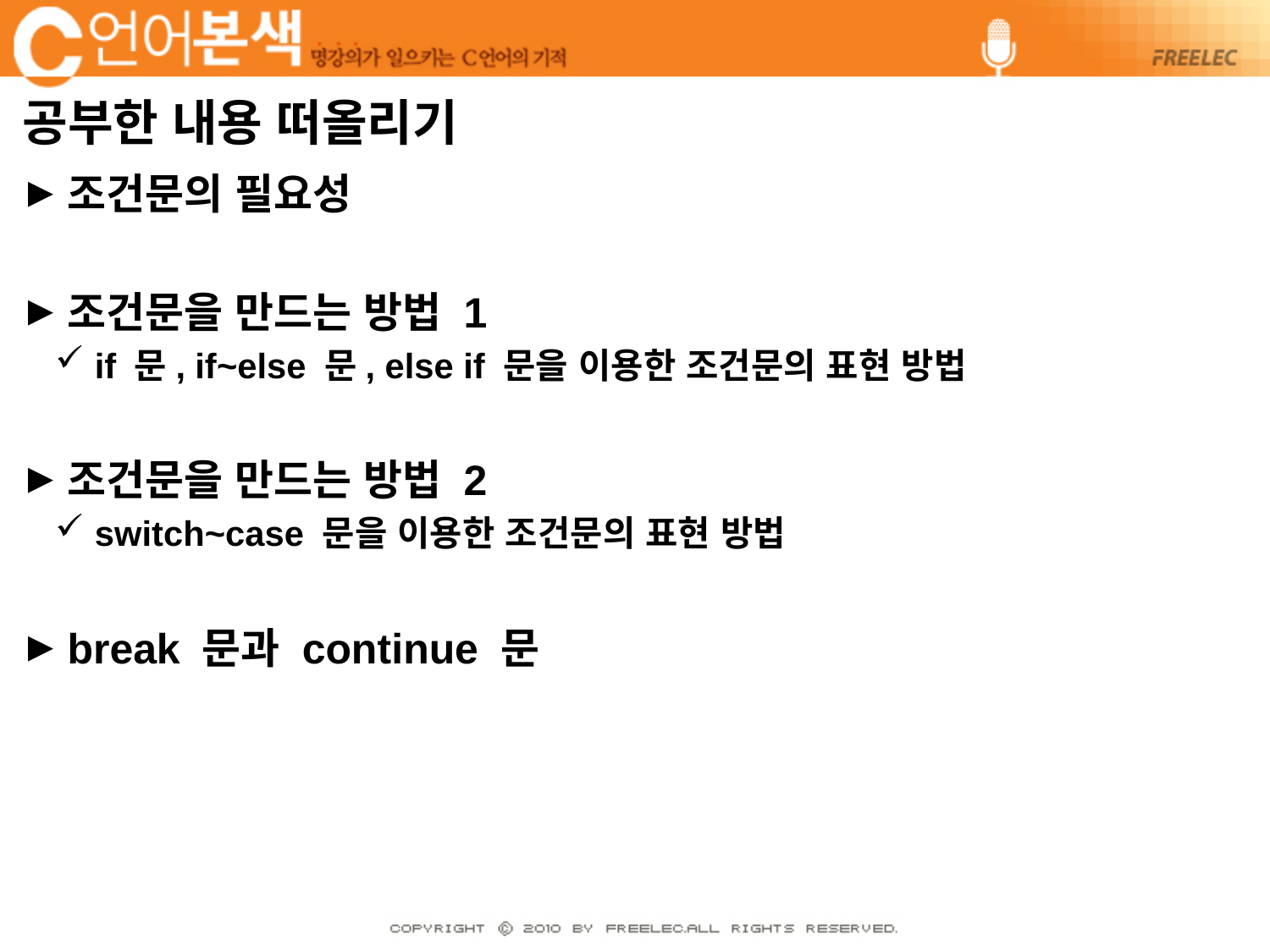

# 공부한 내용 떠올리기
조건문의 필요성

조건문을 만드는 방법 1
if 문, if~else 문, else if 문을 이용한 조건문의 표현 방법

조건문을 만드는 방법 2
switch~case 문을 이용한 조건문의 표현 방법

break 문과 continue 문